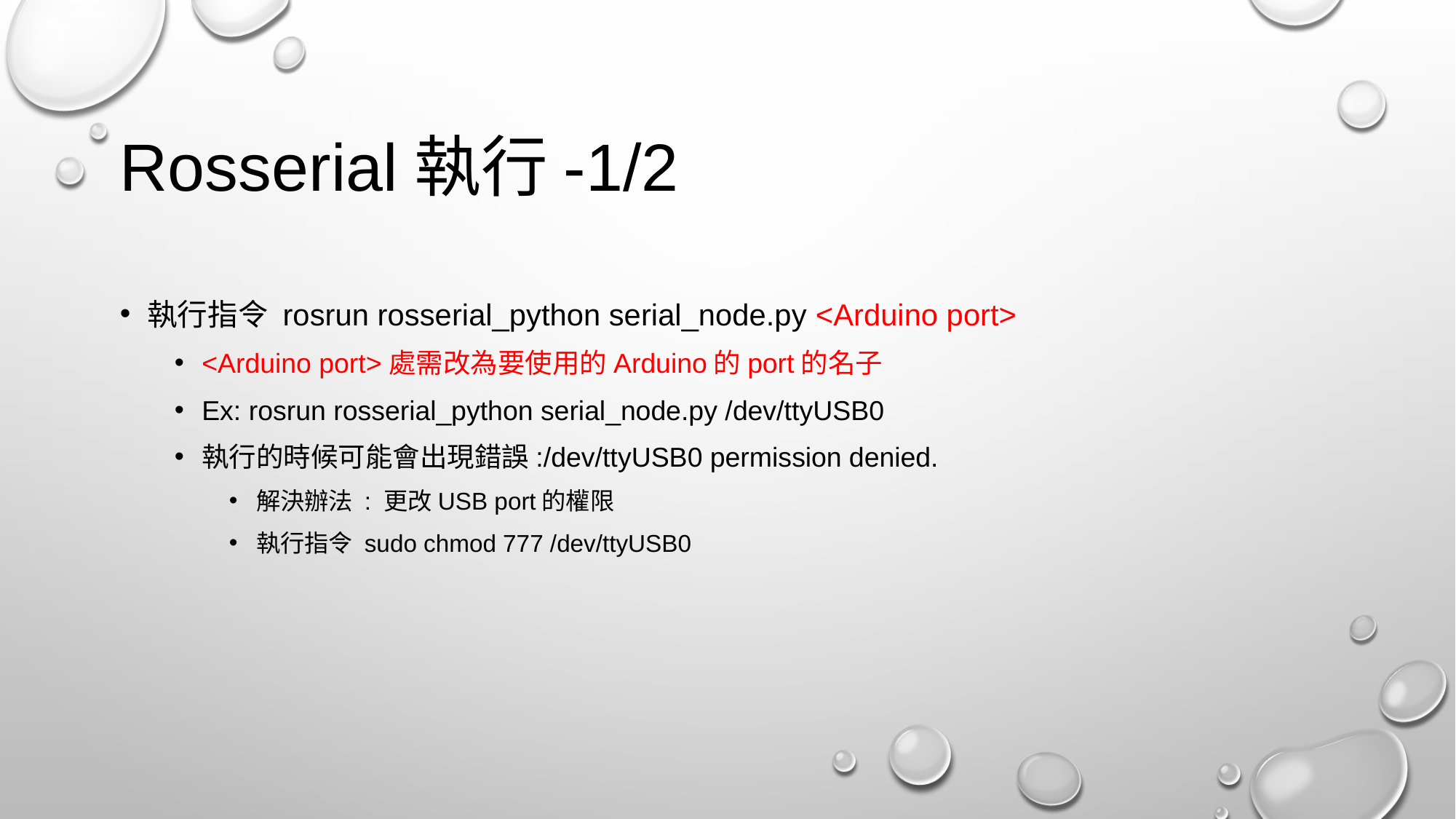

# Rosserial執行-1/2
執行指令 rosrun rosserial_python serial_node.py <Arduino port>
<Arduino port>處需改為要使用的Arduino的port的名子
Ex: rosrun rosserial_python serial_node.py /dev/ttyUSB0
執行的時候可能會出現錯誤:/dev/ttyUSB0 permission denied.
解決辦法 : 更改USB port的權限
執行指令 sudo chmod 777 /dev/ttyUSB0